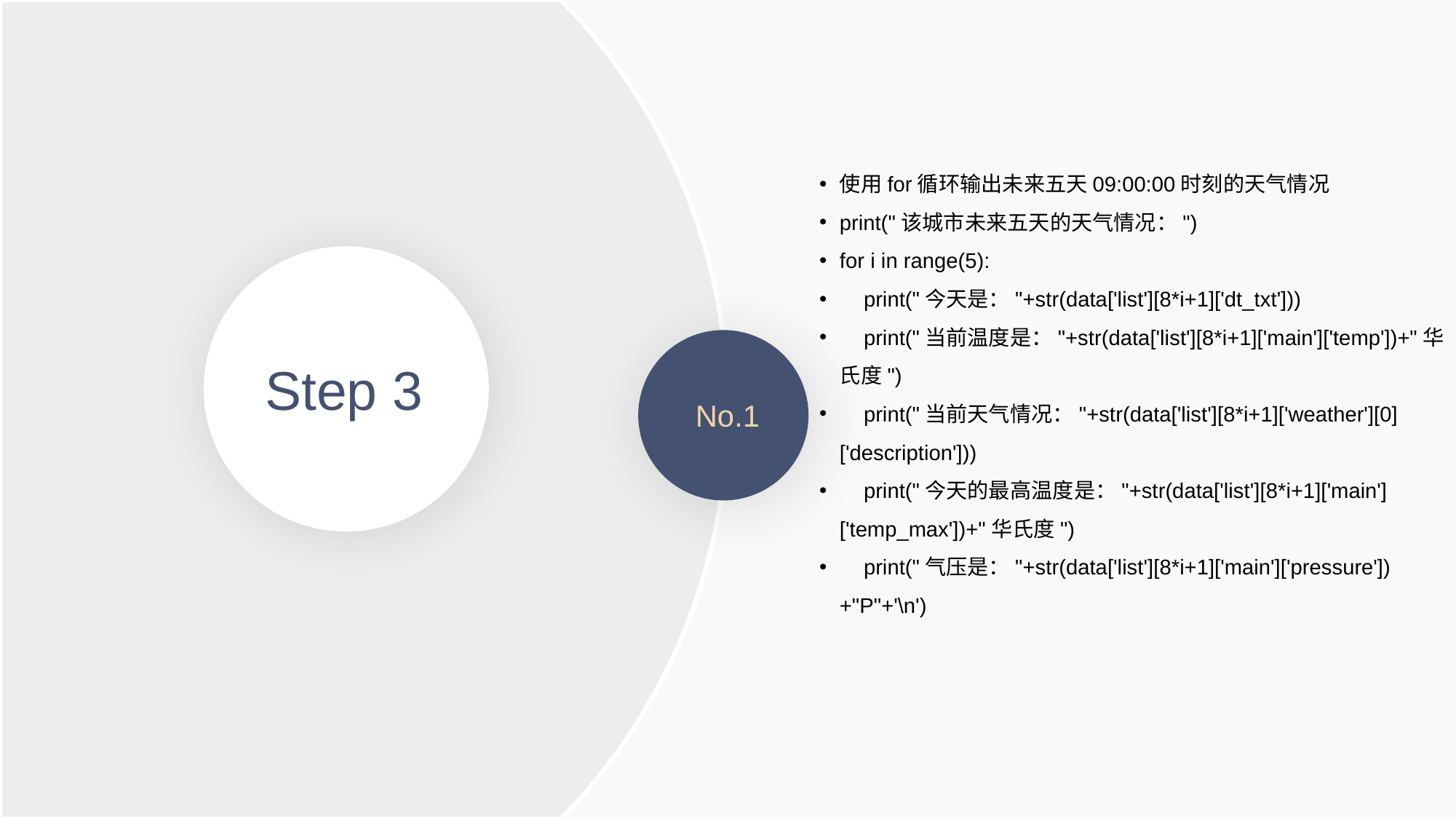

使用for循环输出未来五天09:00:00时刻的天气情况
print("该城市未来五天的天气情况：")
for i in range(5):
    print("今天是："+str(data['list'][8*i+1]['dt_txt']))
    print("当前温度是："+str(data['list'][8*i+1]['main']['temp'])+"华氏度")
    print("当前天气情况："+str(data['list'][8*i+1]['weather'][0]['description']))
    print("今天的最高温度是："+str(data['list'][8*i+1]['main']['temp_max'])+"华氏度")
    print("气压是："+str(data['list'][8*i+1]['main']['pressure'])+"P"+'\n')

Step 3
No.1